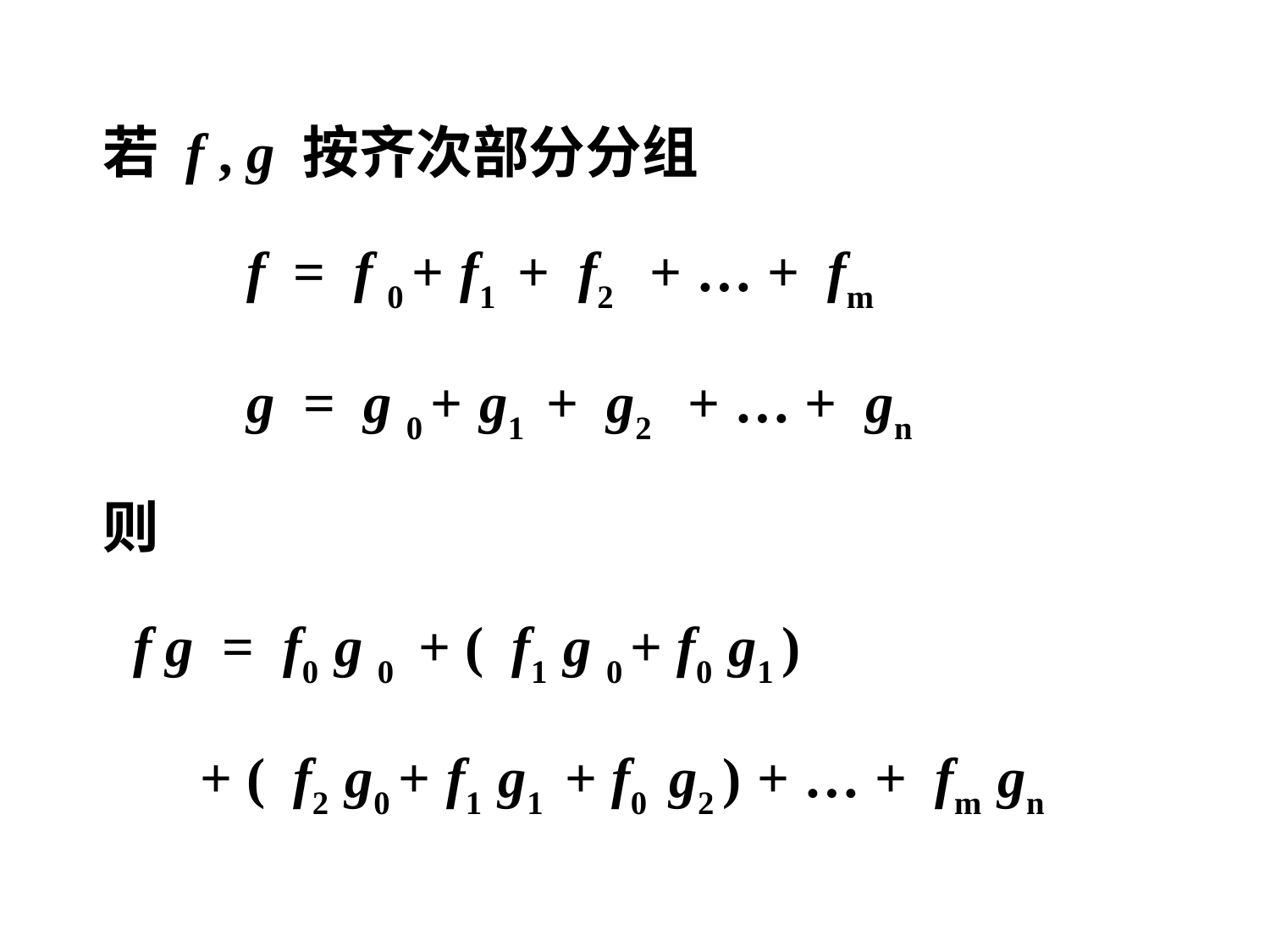

若 f , g 按齐次部分分组
            f  =  f 0 +  f1  +  f2   + … +  fm
            g  =  g 0 +  g1  +  g2   + … +  gn
 则
    f g  =  f0  g 0   + (  f1  g 0 + f0  g1 )
               + (  f2  g0 +  f1  g1  + f0  g2 )  + … +  fm  gn